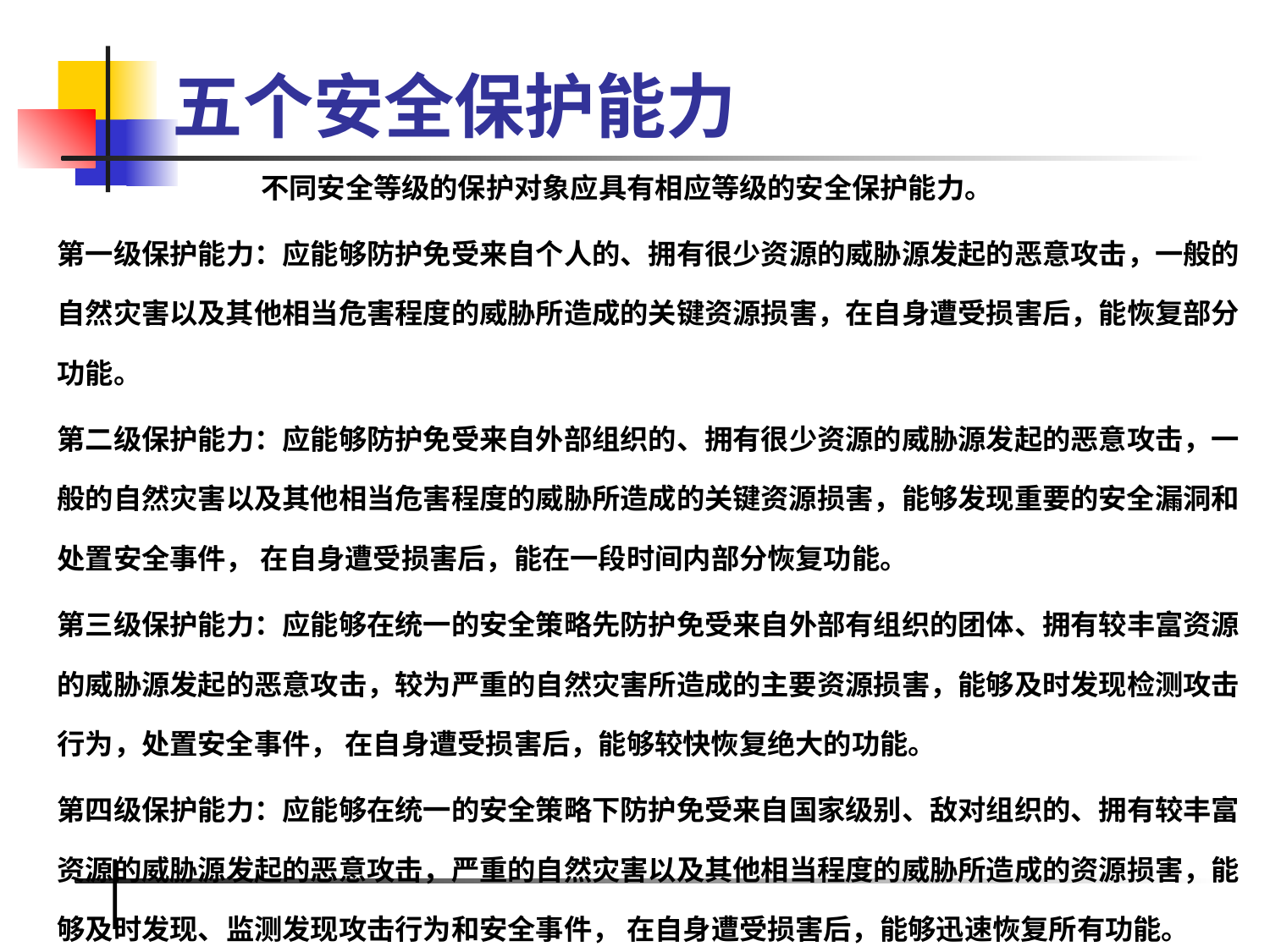

# 五个安全保护能力
                               不同安全等级的保护对象应具有相应等级的安全保护能力。
第一级保护能力：应能够防护免受来自个人的、拥有很少资源的威胁源发起的恶意攻击，一般的自然灾害以及其他相当危害程度的威胁所造成的关键资源损害，在自身遭受损害后，能恢复部分功能。
第二级保护能力：应能够防护免受来自外部组织的、拥有很少资源的威胁源发起的恶意攻击，一般的自然灾害以及其他相当危害程度的威胁所造成的关键资源损害，能够发现重要的安全漏洞和处置安全事件， 在自身遭受损害后，能在一段时间内部分恢复功能。
第三级保护能力：应能够在统一的安全策略先防护免受来自外部有组织的团体、拥有较丰富资源的威胁源发起的恶意攻击，较为严重的自然灾害所造成的主要资源损害，能够及时发现检测攻击行为，处置安全事件， 在自身遭受损害后，能够较快恢复绝大的功能。
第四级保护能力：应能够在统一的安全策略下防护免受来自国家级别、敌对组织的、拥有较丰富资源的威胁源发起的恶意攻击，严重的自然灾害以及其他相当程度的威胁所造成的资源损害，能够及时发现、监测发现攻击行为和安全事件， 在自身遭受损害后，能够迅速恢复所有功能。